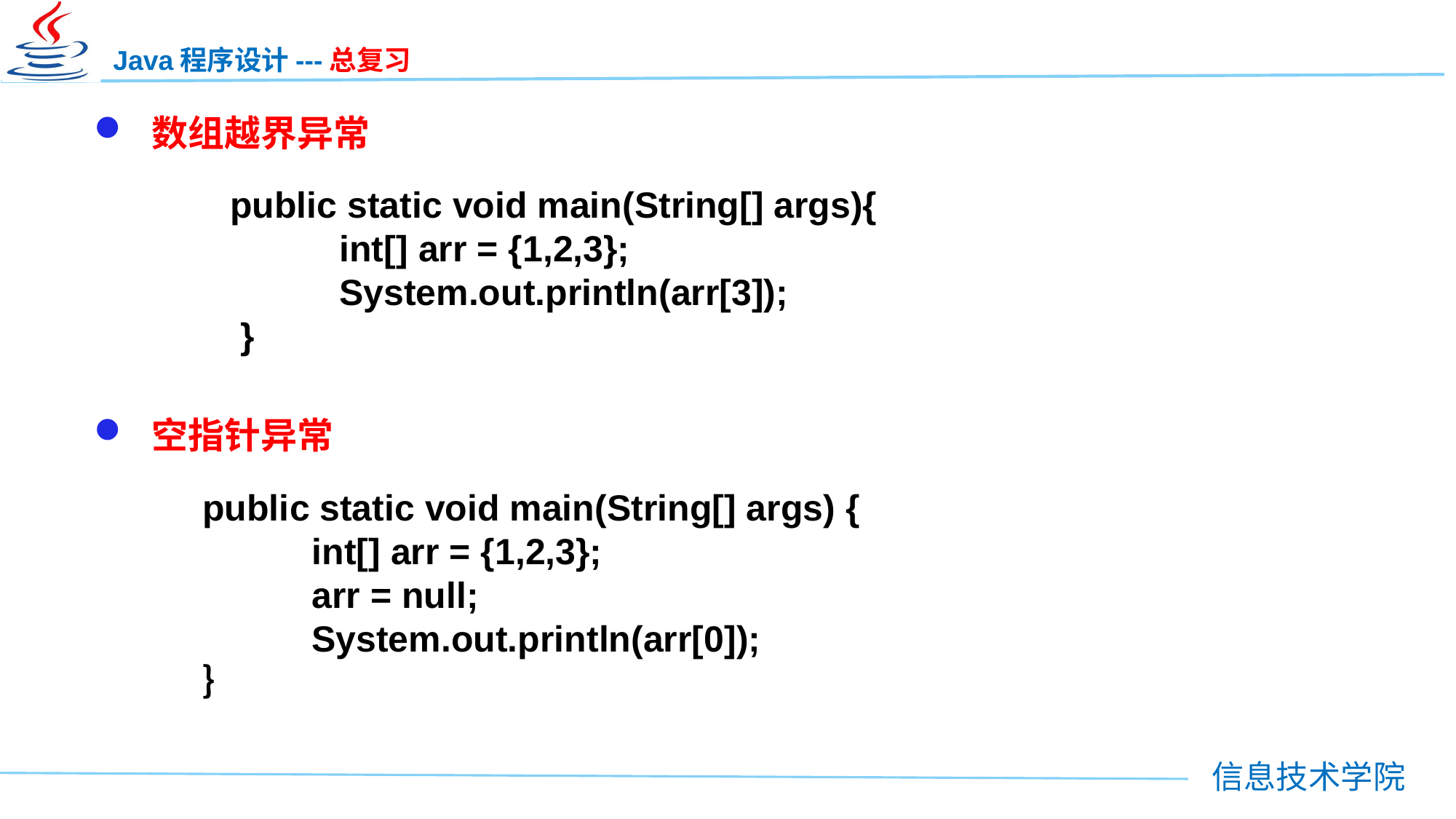

数组越界异常
public static void main(String[] args){
	int[] arr = {1,2,3};
	System.out.println(arr[3]);
 }
 空指针异常
public static void main(String[] args) {
	int[] arr = {1,2,3};
	arr = null;
	System.out.println(arr[0]);
｝